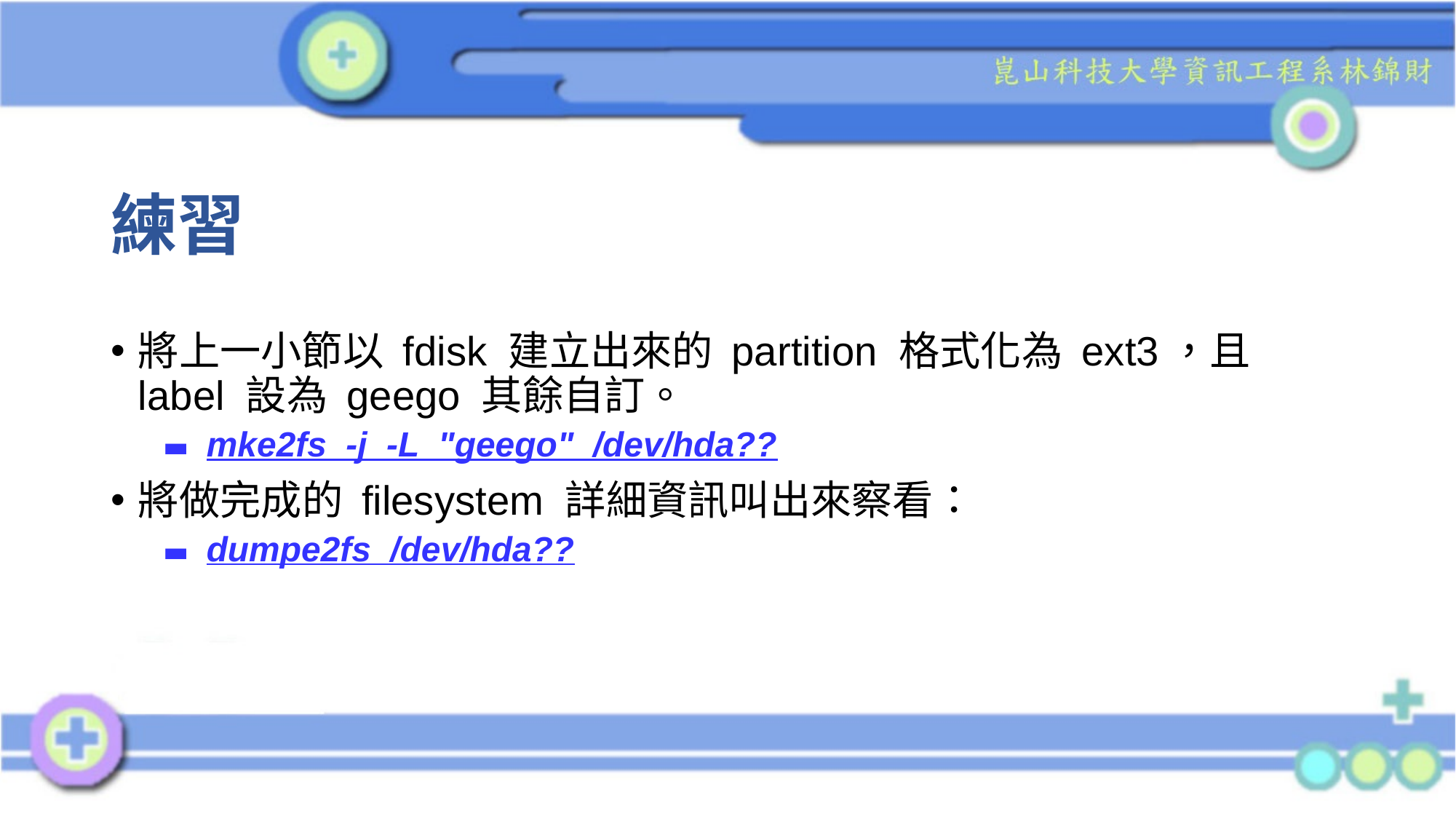

# 練習
將上一小節以 fdisk 建立出來的 partition 格式化為 ext3，且 label 設為 geego 其餘自訂。
mke2fs  -j  -L  "geego"  /dev/hda??
將做完成的 filesystem 詳細資訊叫出來察看：
dumpe2fs  /dev/hda??